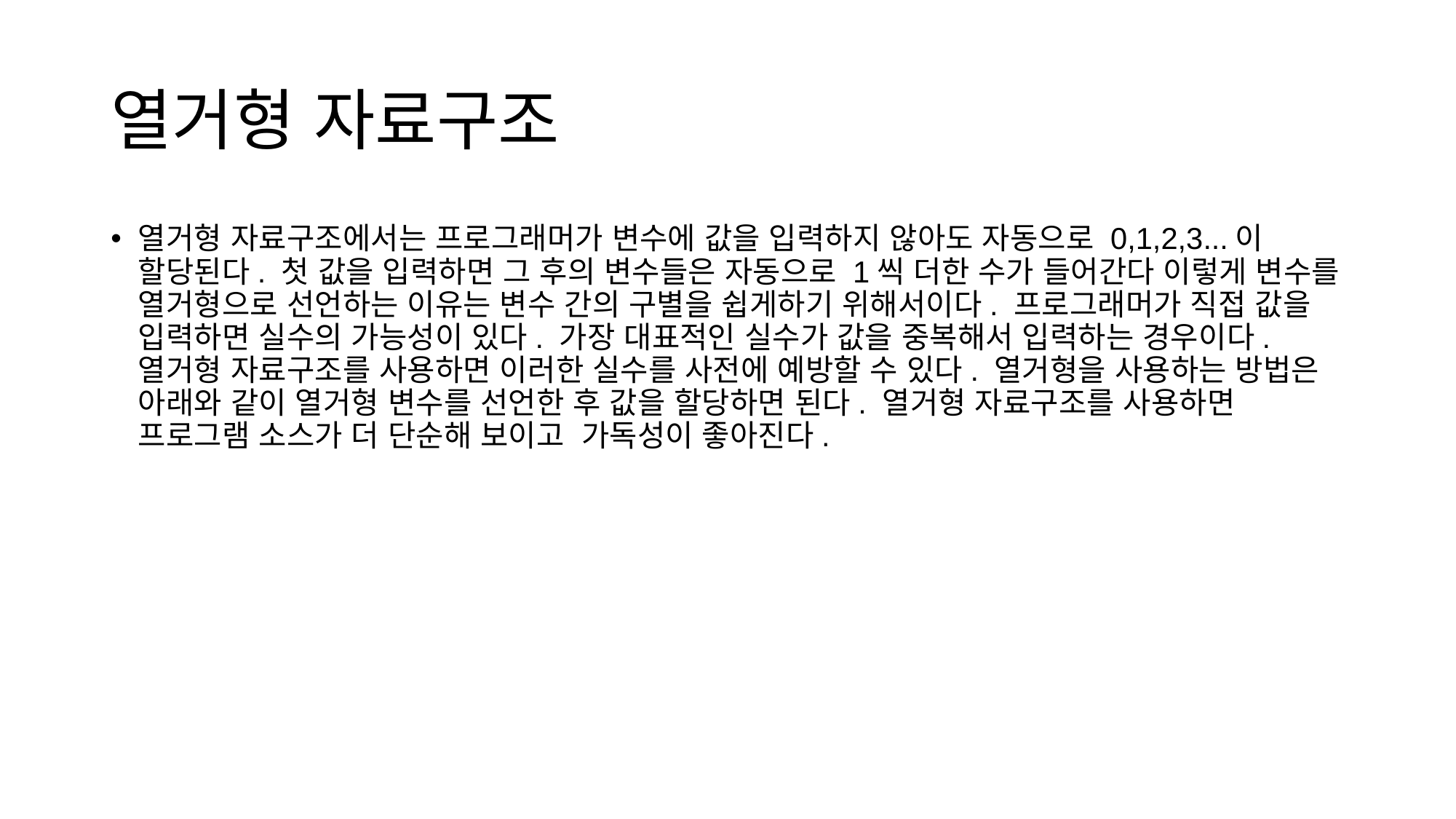

# 열거형 자료구조
열거형 자료구조에서는 프로그래머가 변수에 값을 입력하지 않아도 자동으로 0,1,2,3...이 할당된다. 첫 값을 입력하면 그 후의 변수들은 자동으로 1씩 더한 수가 들어간다 이렇게 변수를 열거형으로 선언하는 이유는 변수 간의 구별을 쉽게하기 위해서이다. 프로그래머가 직접 값을 입력하면 실수의 가능성이 있다. 가장 대표적인 실수가 값을 중복해서 입력하는 경우이다. 열거형 자료구조를 사용하면 이러한 실수를 사전에 예방할 수 있다. 열거형을 사용하는 방법은 아래와 같이 열거형 변수를 선언한 후 값을 할당하면 된다. 열거형 자료구조를 사용하면 프로그램 소스가 더 단순해 보이고  가독성이 좋아진다.